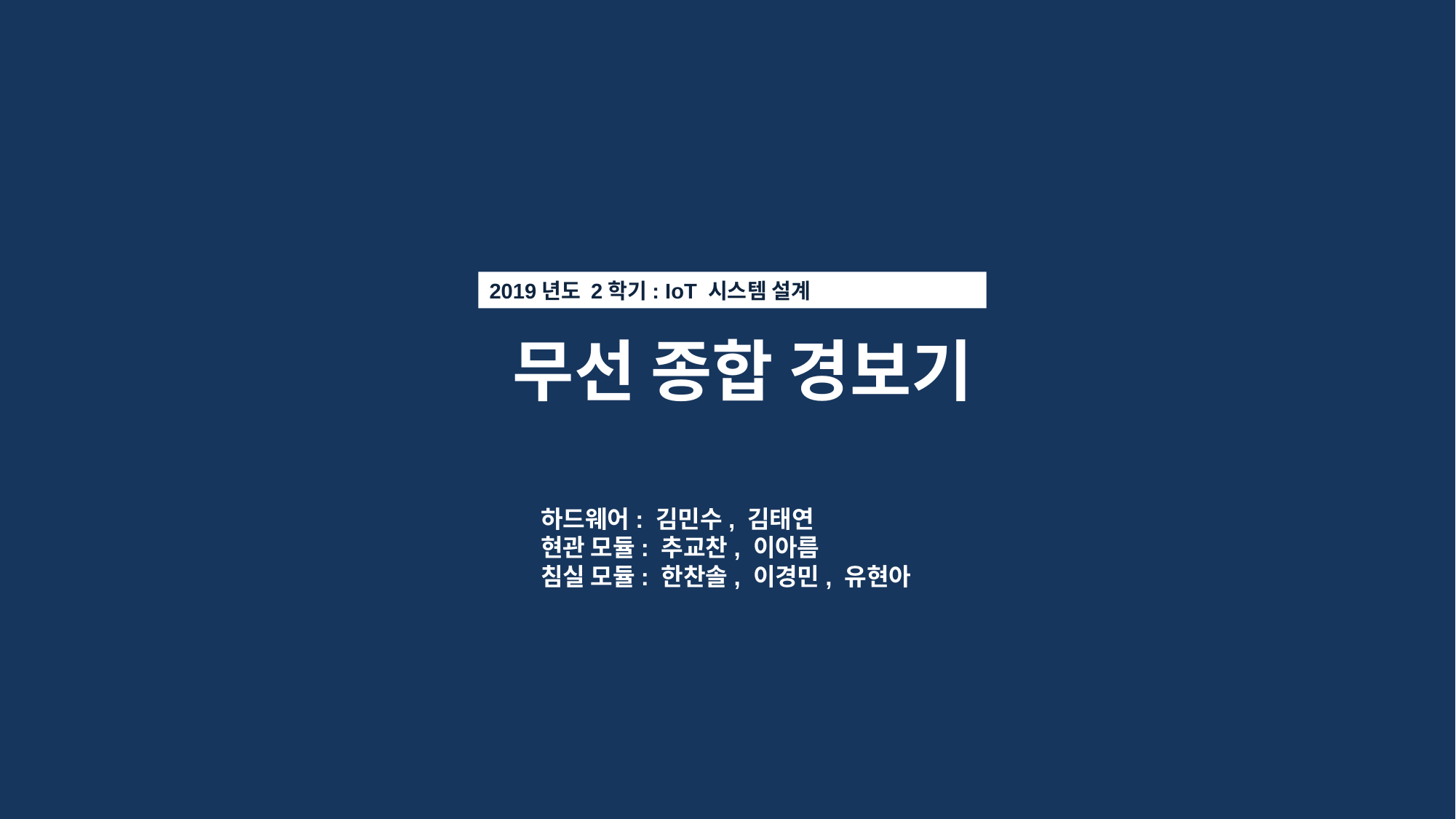

2019년도 2학기: IoT 시스템 설계
 무선 종합 경보기
하드웨어: 김민수, 김태연
현관 모듈: 추교찬, 이아름
침실 모듈: 한찬솔, 이경민, 유현아